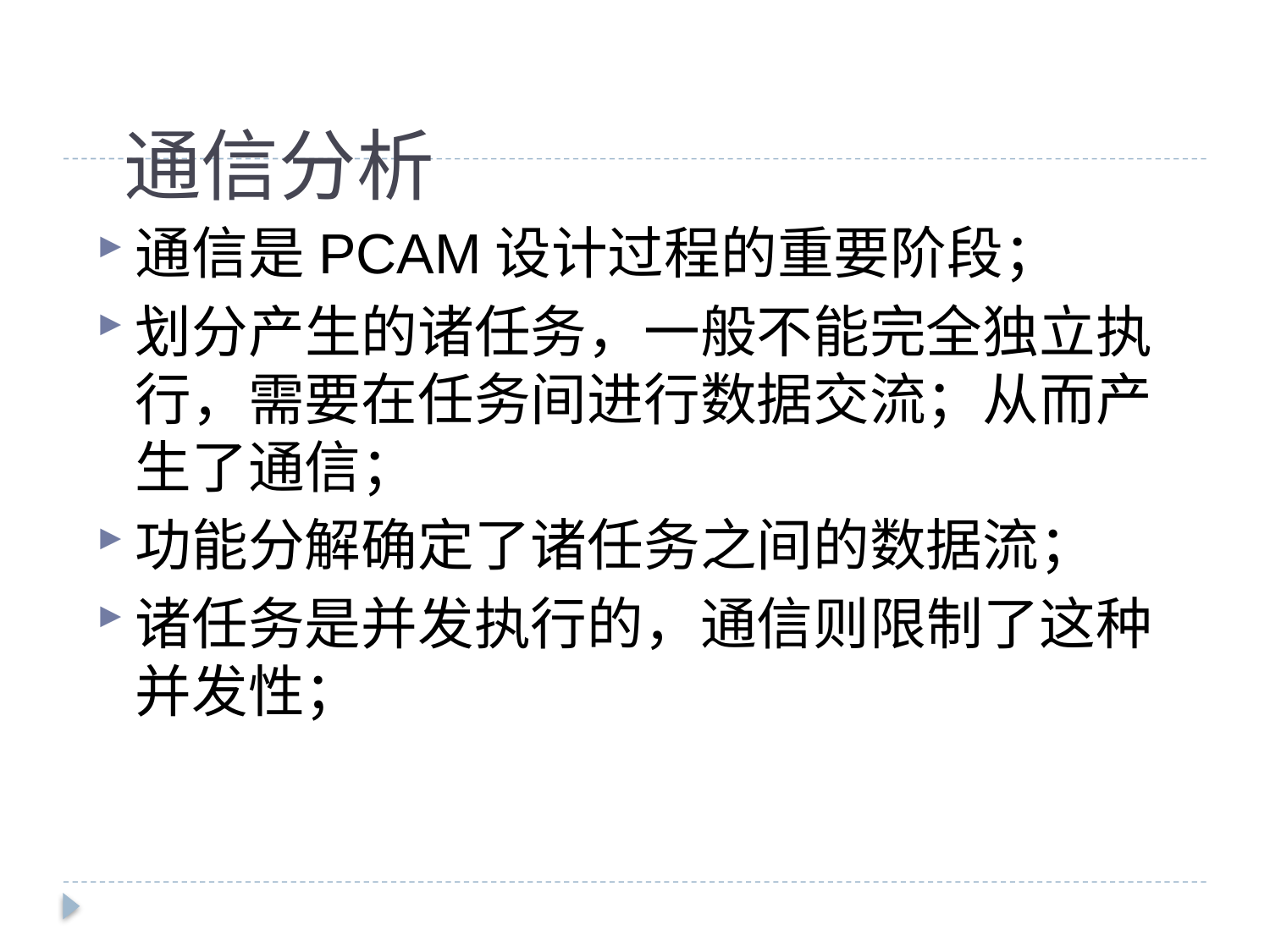

# 通信分析
通信是PCAM设计过程的重要阶段；
划分产生的诸任务，一般不能完全独立执行，需要在任务间进行数据交流；从而产生了通信；
功能分解确定了诸任务之间的数据流；
诸任务是并发执行的，通信则限制了这种并发性；